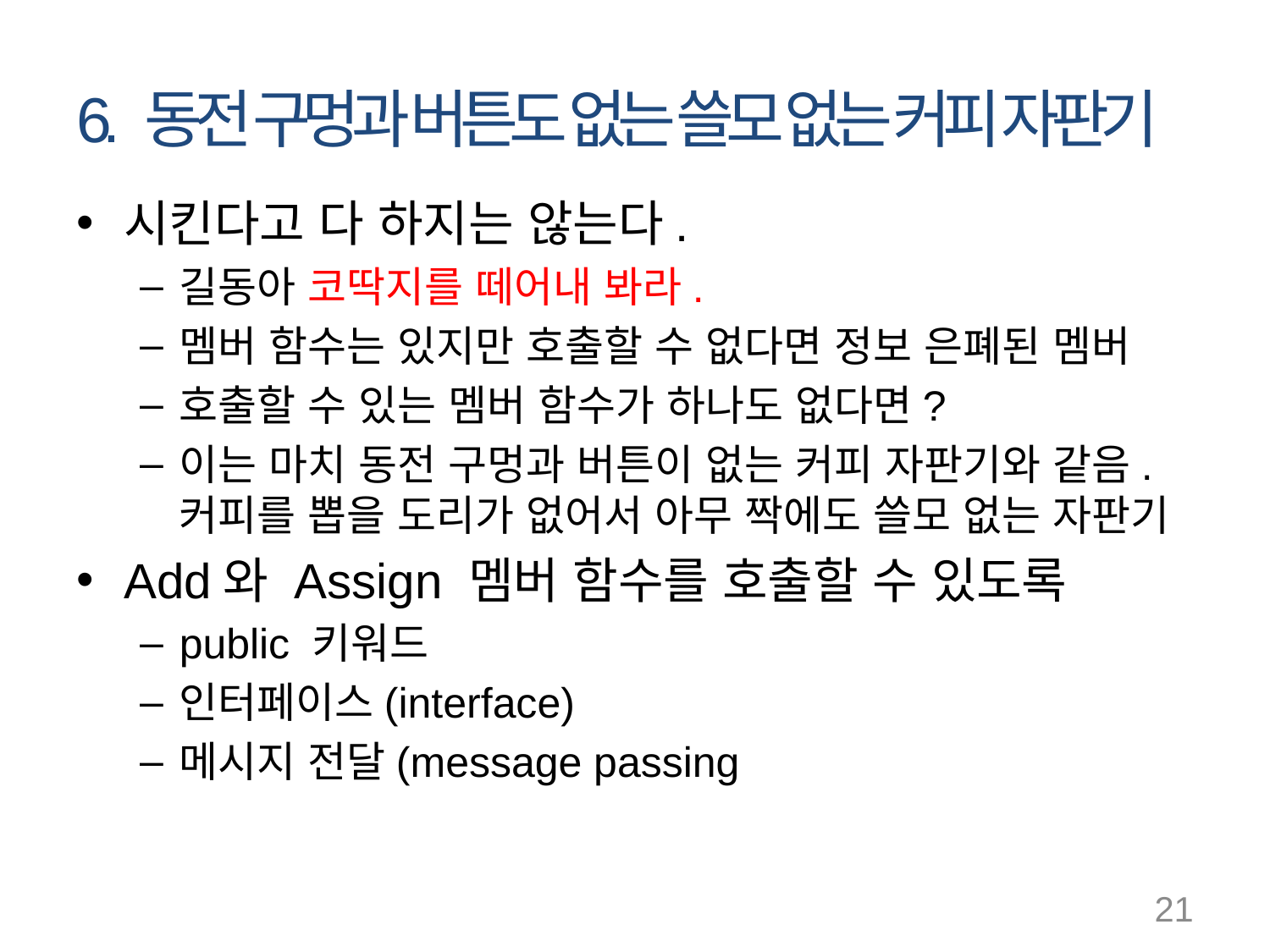

# 6. 동전 구멍과 버튼도 없는 쓸모 없는 커피 자판기
시킨다고 다 하지는 않는다.
길동아 코딱지를 떼어내 봐라.
멤버 함수는 있지만 호출할 수 없다면 정보 은폐된 멤버
호출할 수 있는 멤버 함수가 하나도 없다면?
이는 마치 동전 구멍과 버튼이 없는 커피 자판기와 같음. 커피를 뽑을 도리가 없어서 아무 짝에도 쓸모 없는 자판기
Add와 Assign 멤버 함수를 호출할 수 있도록
public 키워드
인터페이스(interface)
메시지 전달(message passing
21